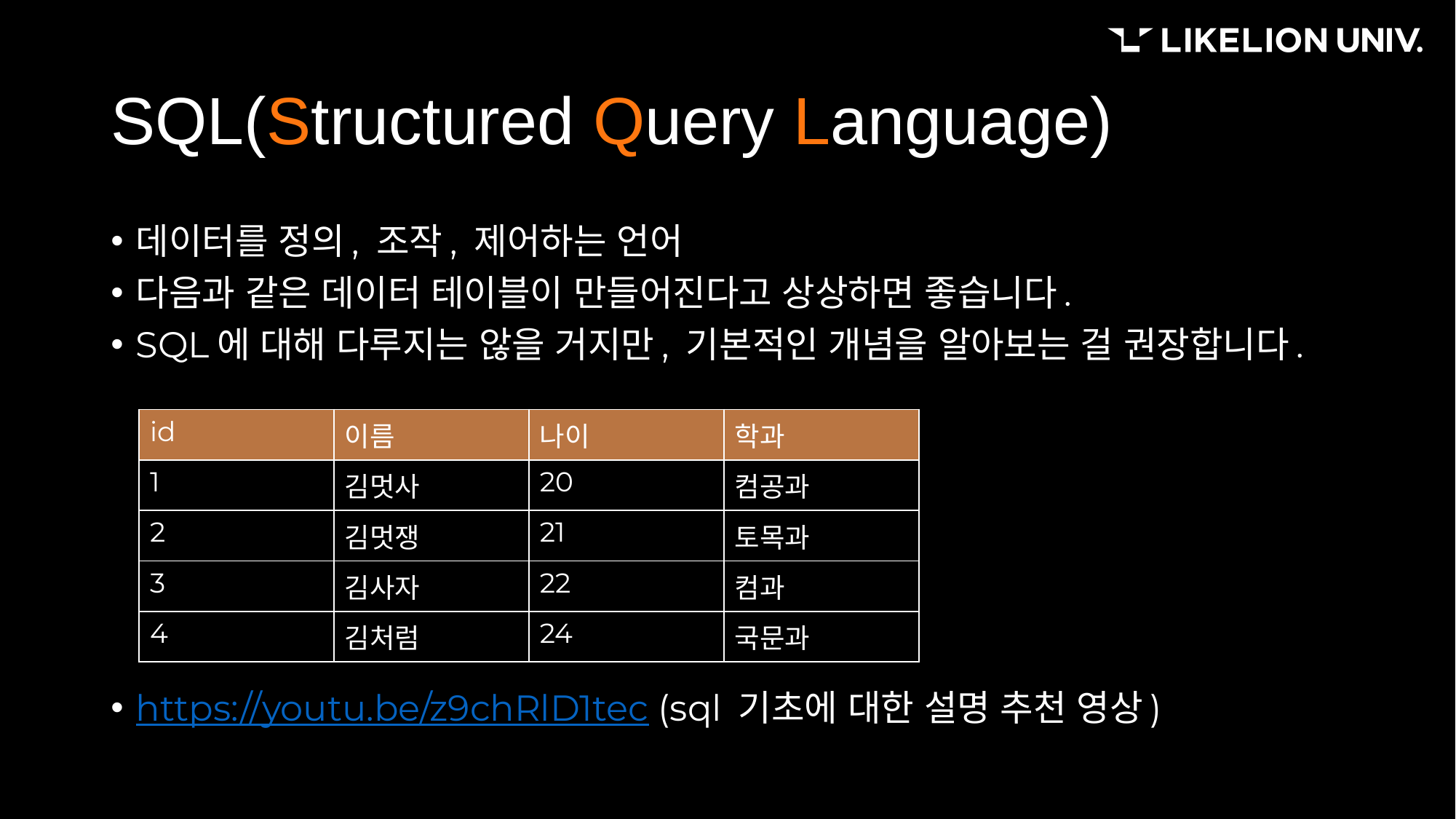

# SQL(Structured Query Language)
데이터를 정의, 조작, 제어하는 언어
다음과 같은 데이터 테이블이 만들어진다고 상상하면 좋습니다.
SQL에 대해 다루지는 않을 거지만, 기본적인 개념을 알아보는 걸 권장합니다.

https://youtu.be/z9chRlD1tec (sql 기초에 대한 설명 추천 영상)

| id | 이름 | 나이 | 학과 |
| --- | --- | --- | --- |
| 1 | 김멋사 | 20 | 컴공과 |
| 2 | 김멋쟁 | 21 | 토목과 |
| 3 | 김사자 | 22 | 컴과 |
| 4 | 김처럼 | 24 | 국문과 |